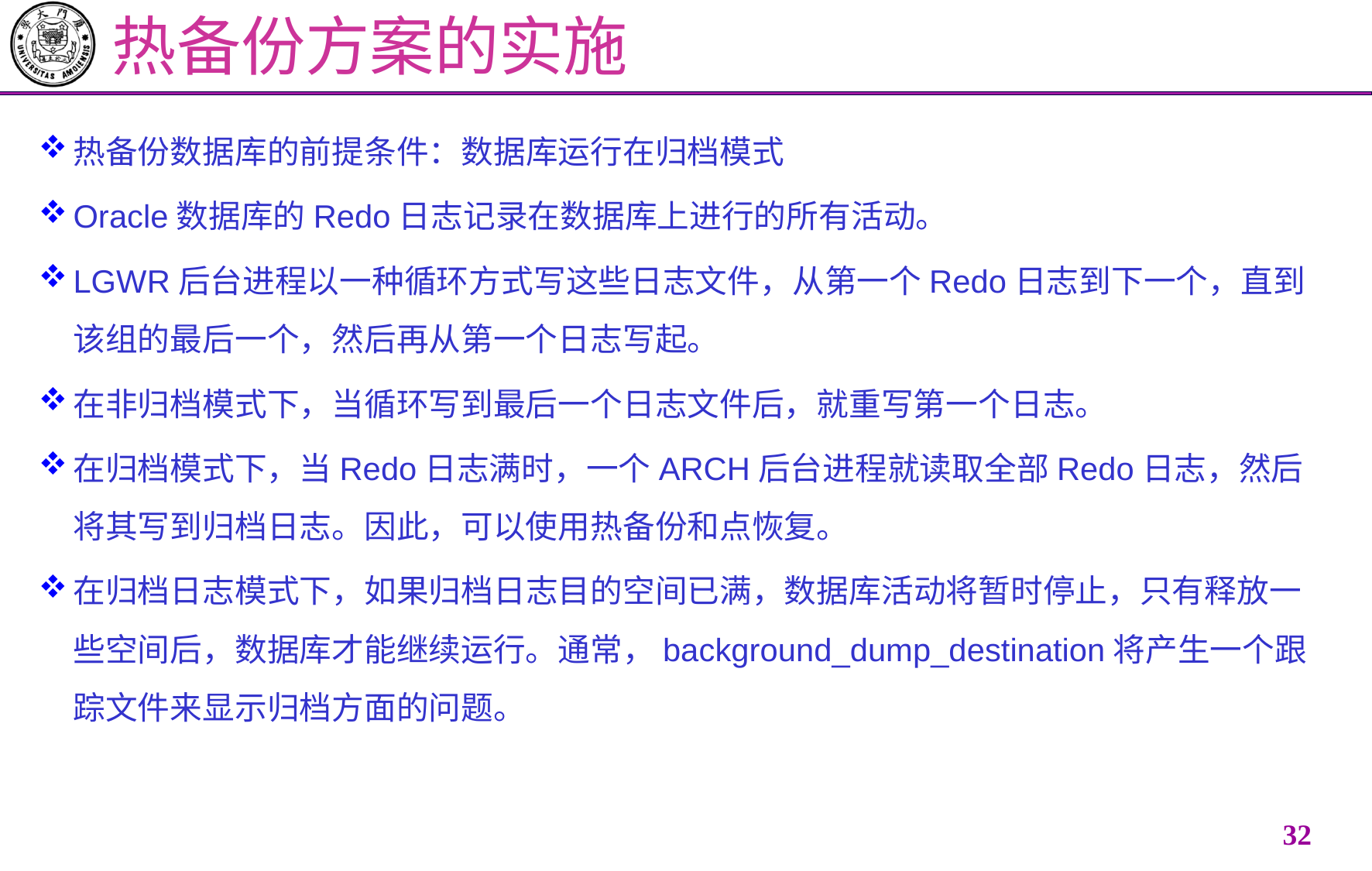

# 热备份方案的实施
热备份数据库的前提条件：数据库运行在归档模式
Oracle数据库的Redo日志记录在数据库上进行的所有活动。
LGWR后台进程以一种循环方式写这些日志文件，从第一个Redo日志到下一个，直到该组的最后一个，然后再从第一个日志写起。
在非归档模式下，当循环写到最后一个日志文件后，就重写第一个日志。
在归档模式下，当Redo日志满时，一个ARCH后台进程就读取全部Redo日志，然后将其写到归档日志。因此，可以使用热备份和点恢复。
在归档日志模式下，如果归档日志目的空间已满，数据库活动将暂时停止，只有释放一些空间后，数据库才能继续运行。通常，background_dump_destination将产生一个跟踪文件来显示归档方面的问题。
32